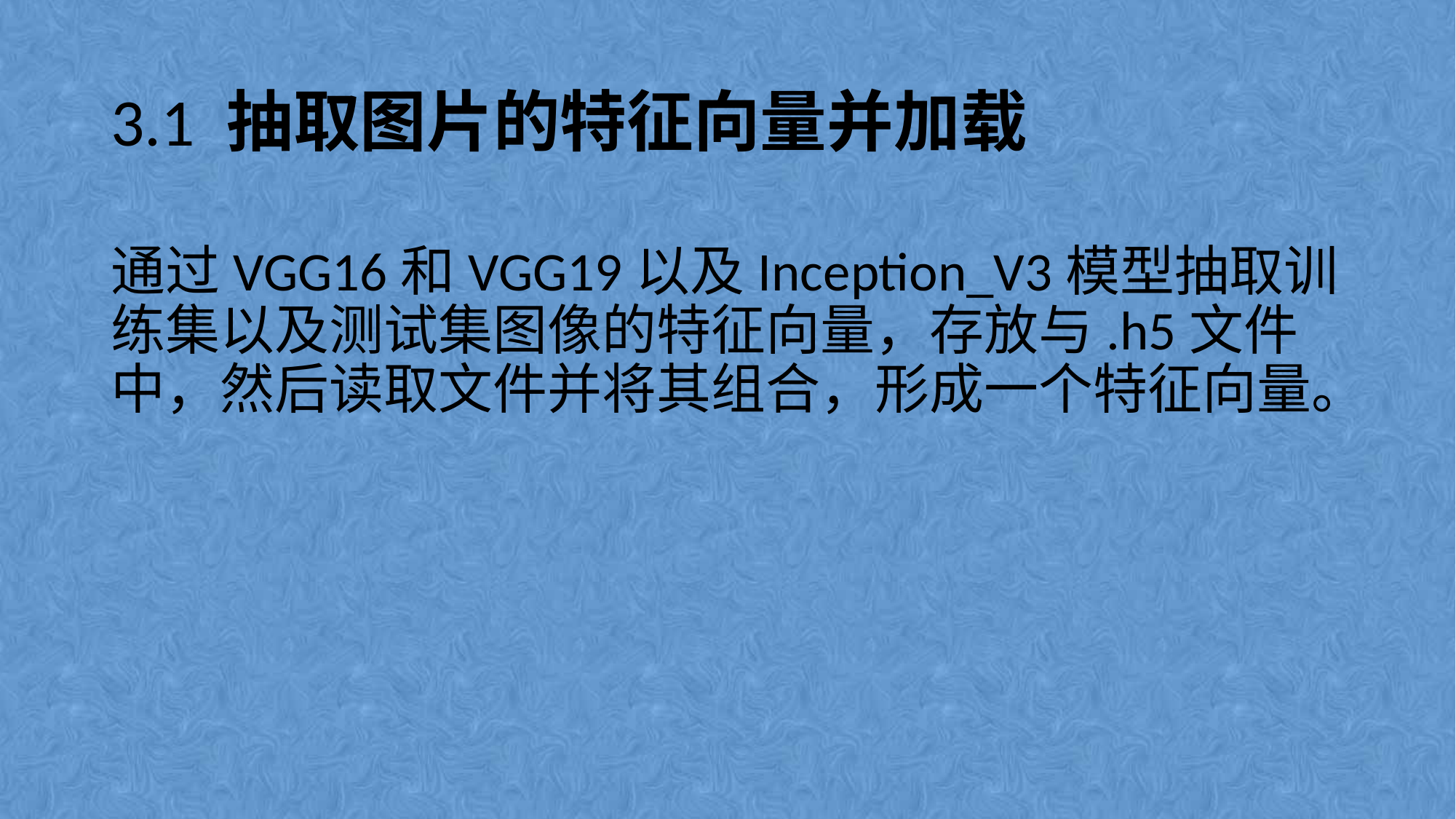

# 3.1 抽取图片的特征向量并加载
通过VGG16和VGG19以及Inception_V3模型抽取训练集以及测试集图像的特征向量，存放与.h5文件中，然后读取文件并将其组合，形成一个特征向量。